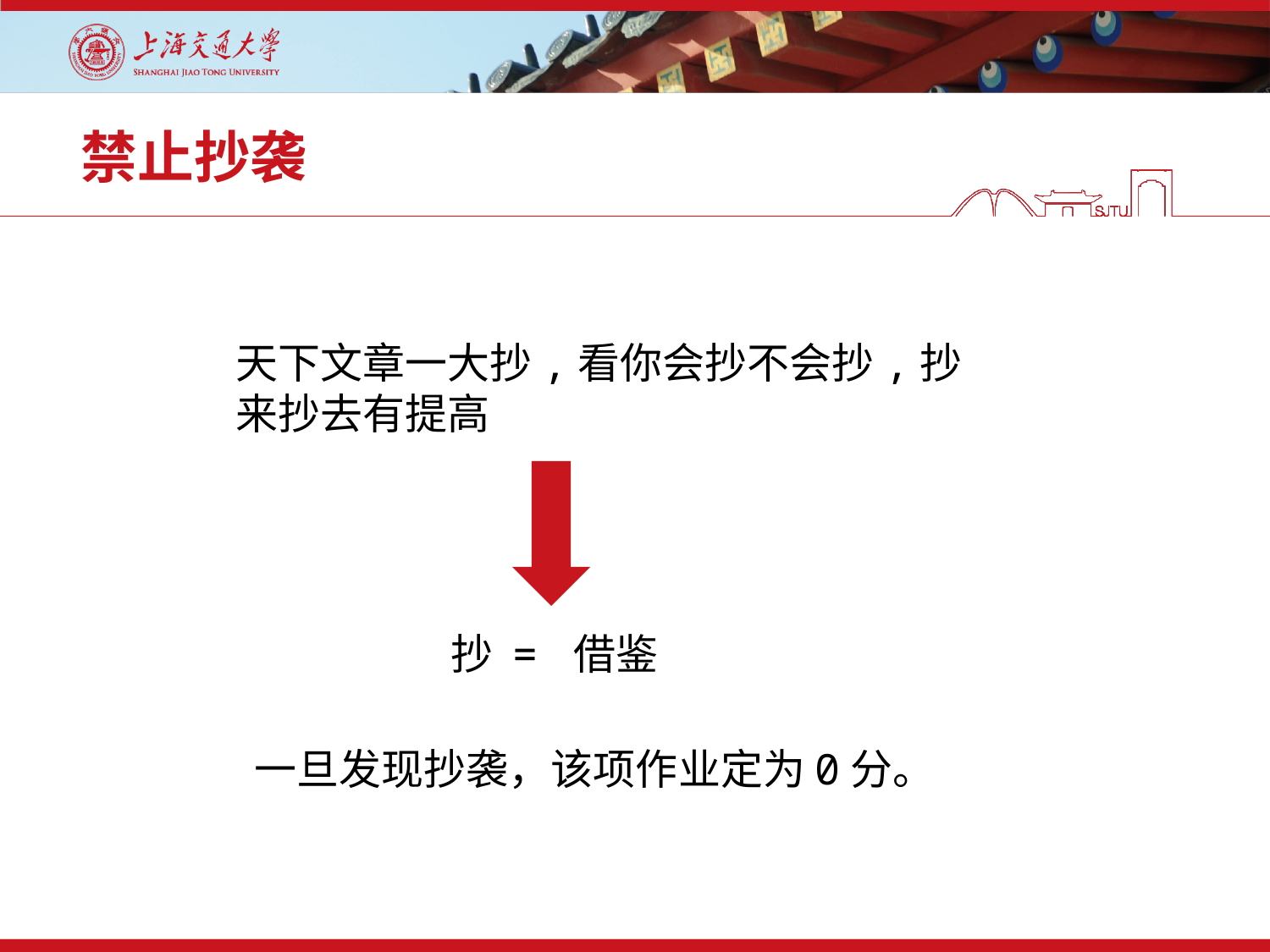

# 禁止抄袭
天下文章一大抄,看你会抄不会抄,抄来抄去有提高

抄 = 借鉴
一旦发现抄袭，该项作业定为0分。